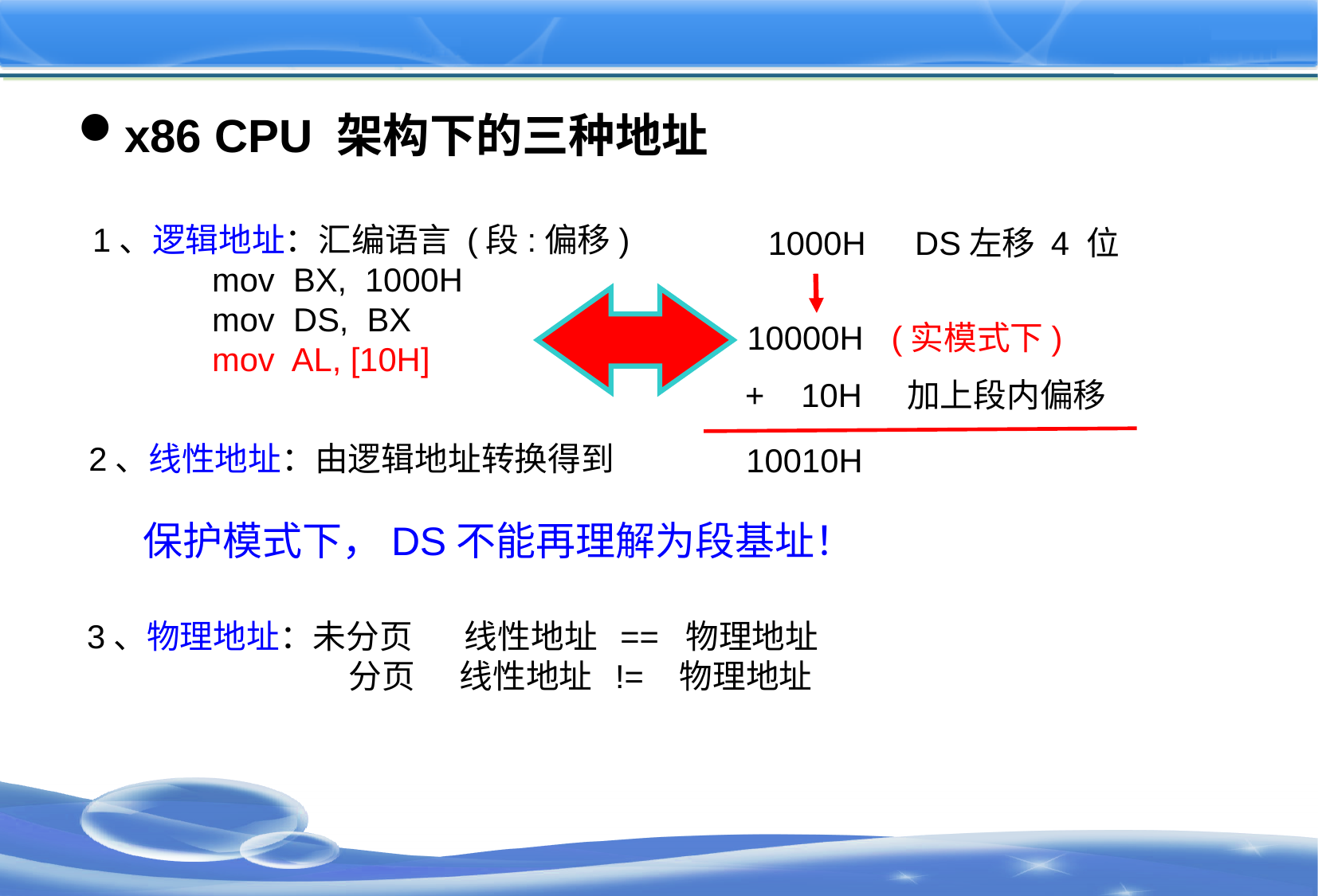

#
x86 CPU 架构下的三种地址
1、逻辑地址：汇编语言 (段:偏移)
	mov  BX,  1000H
         	mov  DS,  BX
         	mov  AL, [10H]
1000H	   DS左移 4 位

10000H   (实模式下)
+    10H    加上段内偏移
10010H
2、线性地址：由逻辑地址转换得到
  保护模式下，DS不能再理解为段基址！
3、物理地址：未分页       线性地址  ==  物理地址
		  分页      线性地址  !=   物理地址